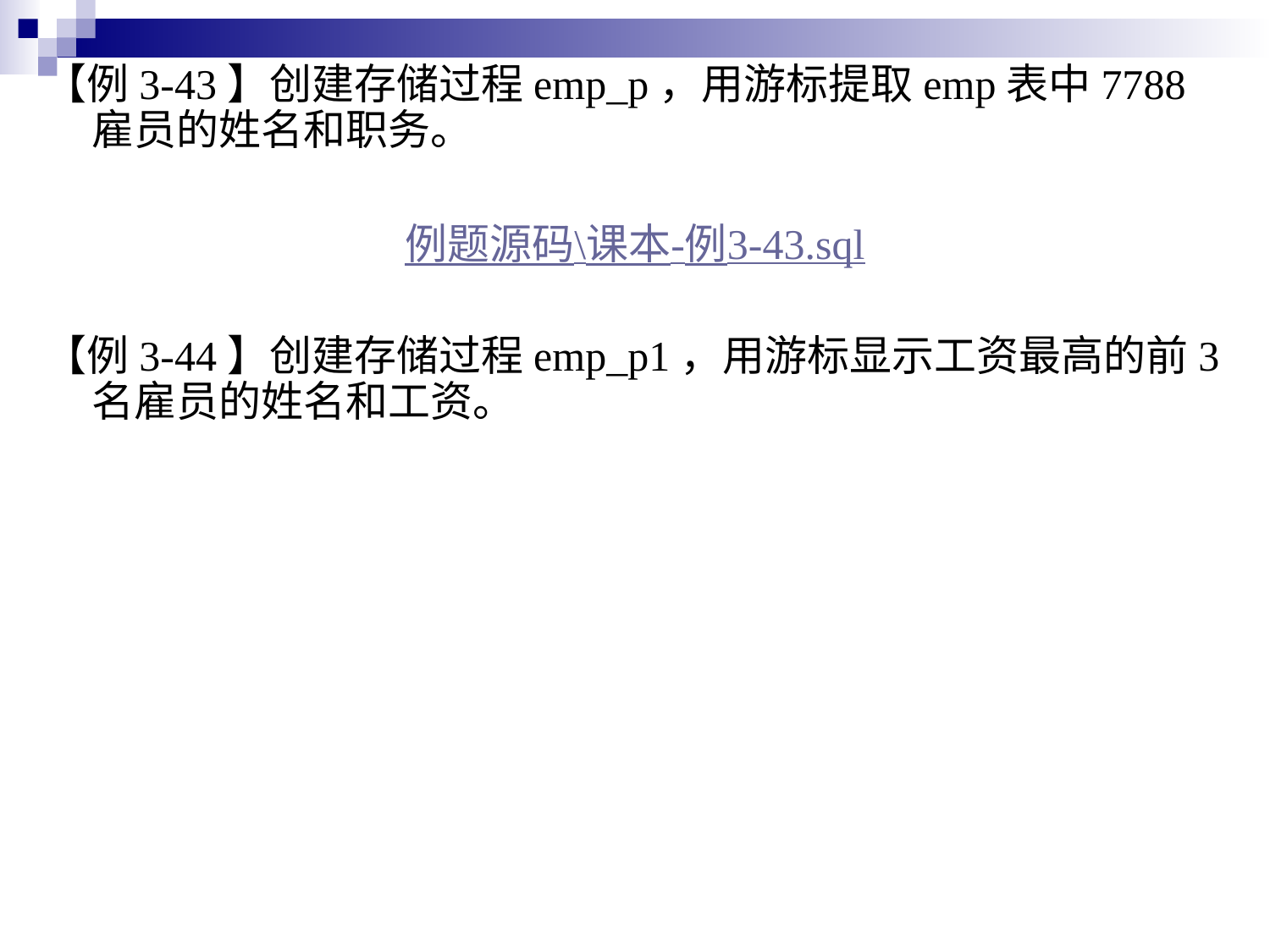

【例3-43】创建存储过程emp_p，用游标提取emp表中7788雇员的姓名和职务。

例题源码\课本-例3-43.sql

【例3-44】创建存储过程emp_p1，用游标显示工资最高的前3名雇员的姓名和工资。